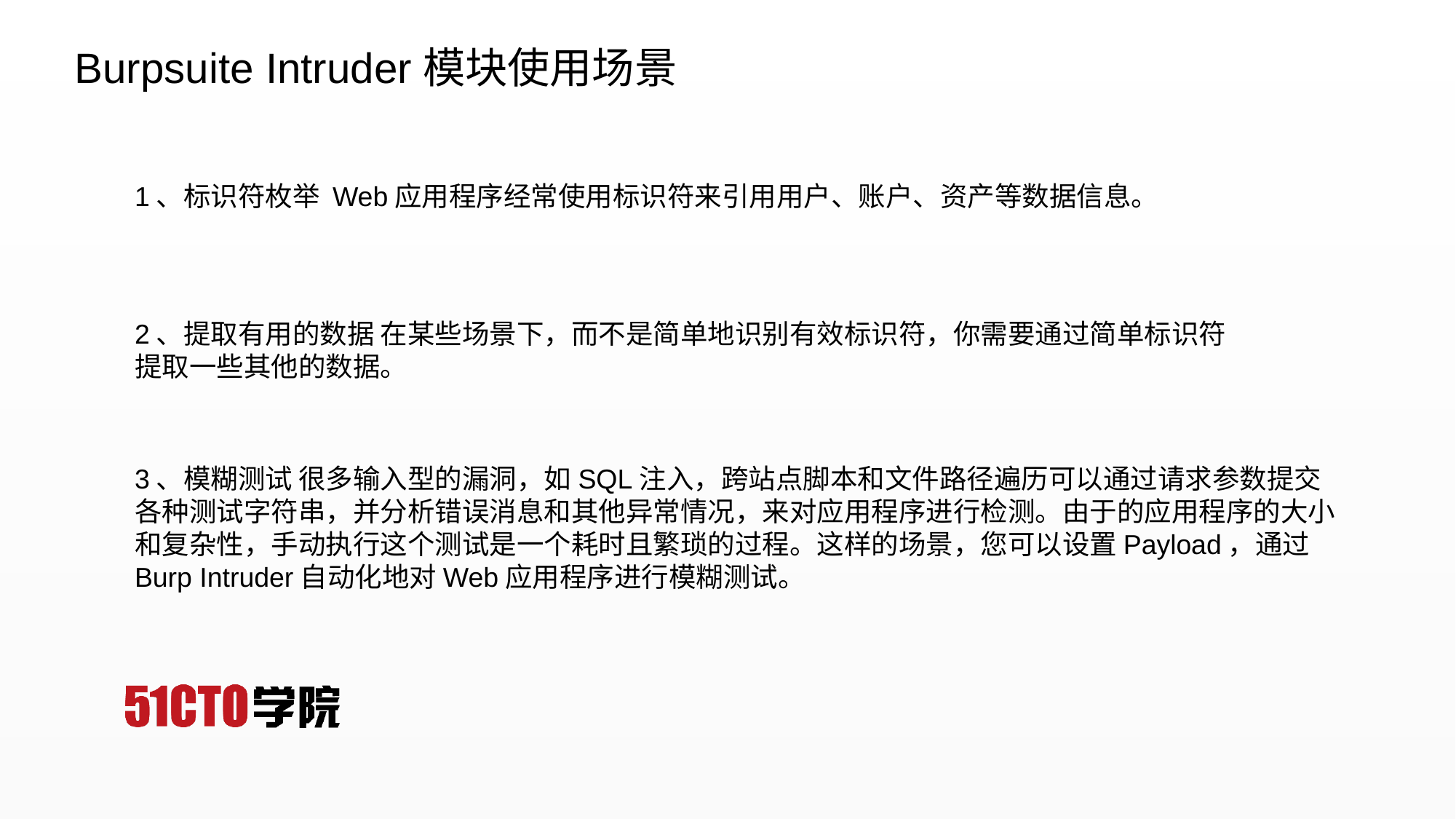

Burpsuite Intruder模块使用场景
1、标识符枚举 Web应用程序经常使用标识符来引用用户、账户、资产等数据信息。
2、提取有用的数据 在某些场景下，而不是简单地识别有效标识符，你需要通过简单标识符
提取一些其他的数据。
3、模糊测试 很多输入型的漏洞，如SQL注入，跨站点脚本和文件路径遍历可以通过请求参数提交各种测试字符串，并分析错误消息和其他异常情况，来对应用程序进行检测。由于的应用程序的大小和复杂性，手动执行这个测试是一个耗时且繁琐的过程。这样的场景，您可以设置Payload，通过Burp Intruder自动化地对Web应用程序进行模糊测试。